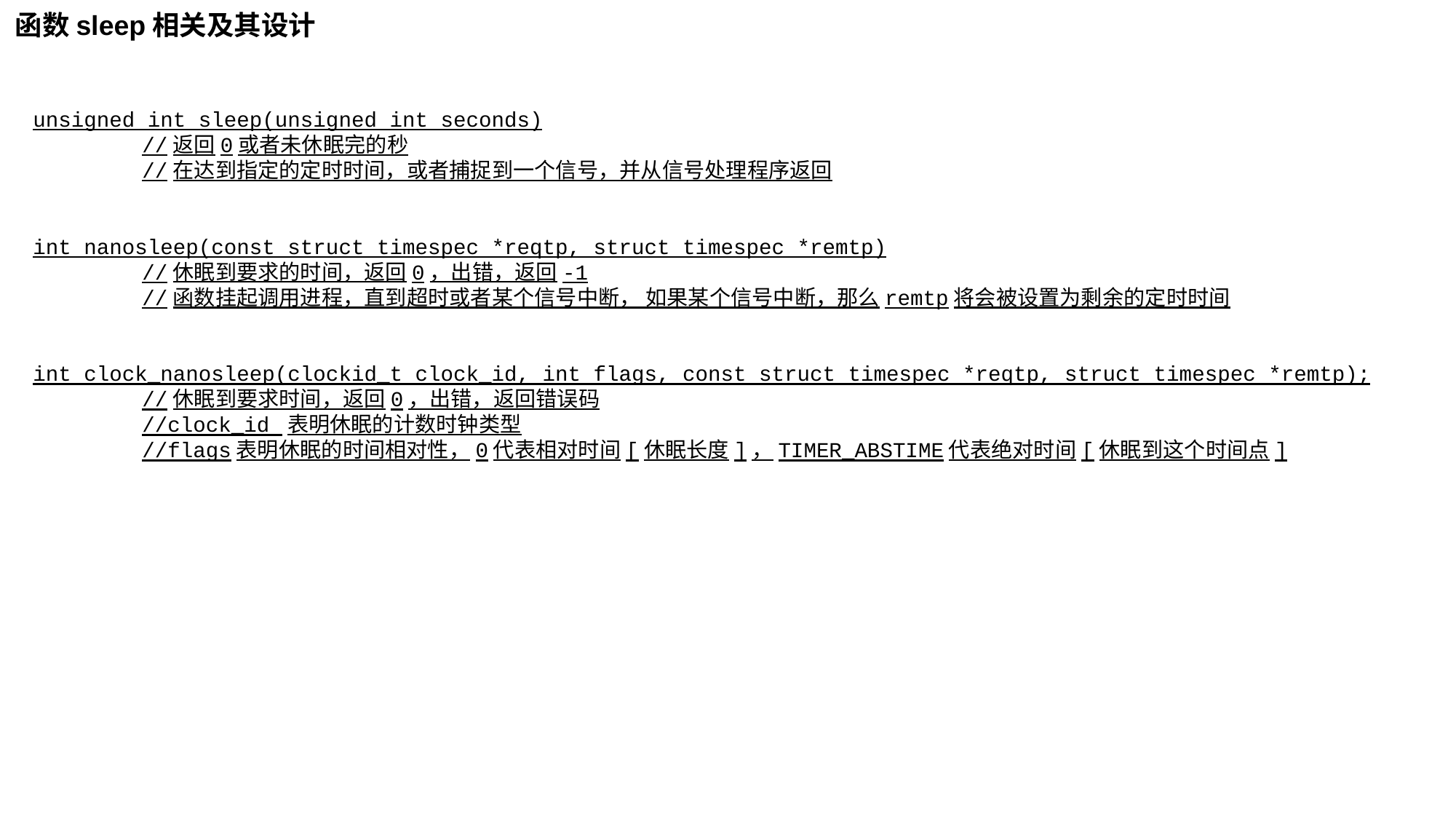

函数sleep相关及其设计
unsigned int sleep(unsigned int seconds)
	//返回0或者未休眠完的秒
	//在达到指定的定时时间，或者捕捉到一个信号，并从信号处理程序返回

int nanosleep(const struct timespec *reqtp, struct timespec *remtp)
	//休眠到要求的时间，返回0，出错，返回-1
	//函数挂起调用进程，直到超时或者某个信号中断， 如果某个信号中断，那么remtp将会被设置为剩余的定时时间

int clock_nanosleep(clockid_t clock_id, int flags, const struct timespec *reqtp, struct timespec *remtp);
	//休眠到要求时间，返回0，出错，返回错误码
	//clock_id 表明休眠的计数时钟类型
	//flags表明休眠的时间相对性，0代表相对时间[休眠长度]，TIMER_ABSTIME代表绝对时间[休眠到这个时间点]